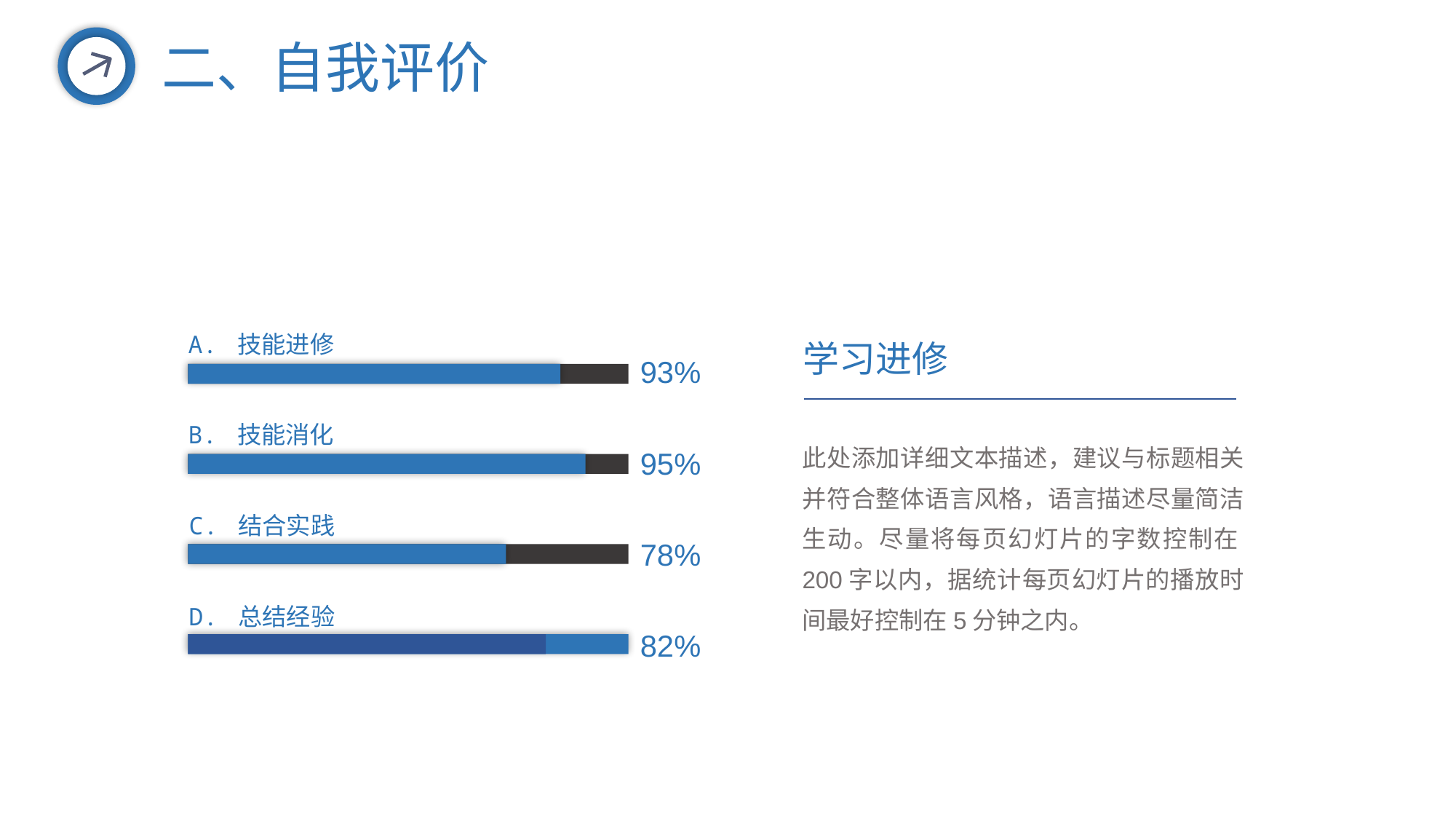

二、自我评价
A. 技能进修
学习进修
93%

B. 技能消化
此处添加详细文本描述，建议与标题相关并符合整体语言风格，语言描述尽量简洁生动。尽量将每页幻灯片的字数控制在200字以内，据统计每页幻灯片的播放时间最好控制在5分钟之内。
95%

C. 结合实践
78%

D. 总结经验
82%